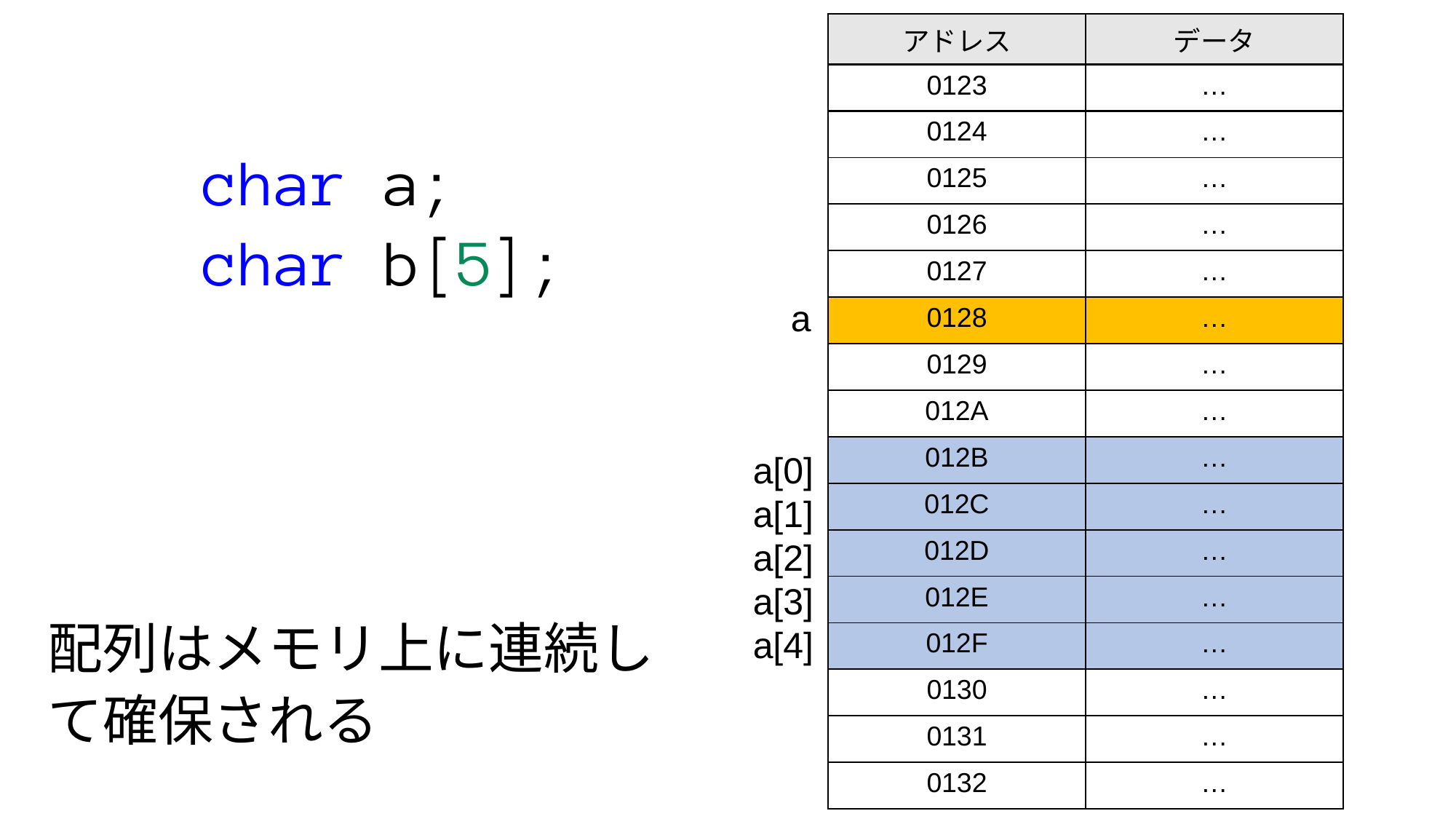

| アドレス | データ |
| --- | --- |
| 0123 | … |
| 0124 | … |
| 0125 | … |
| 0126 | … |
| 0127 | … |
| 0128 | … |
| 0129 | … |
| 012A | … |
| 012B | … |
| 012C | … |
| 012D | … |
| 012E | … |
| 012F | … |
| 0130 | … |
| 0131 | … |
| 0132 | … |
char a;
char b[5];
a
a[0]
a[1]
a[2]
a[3]
a[4]
配列はメモリ上に連続して確保される